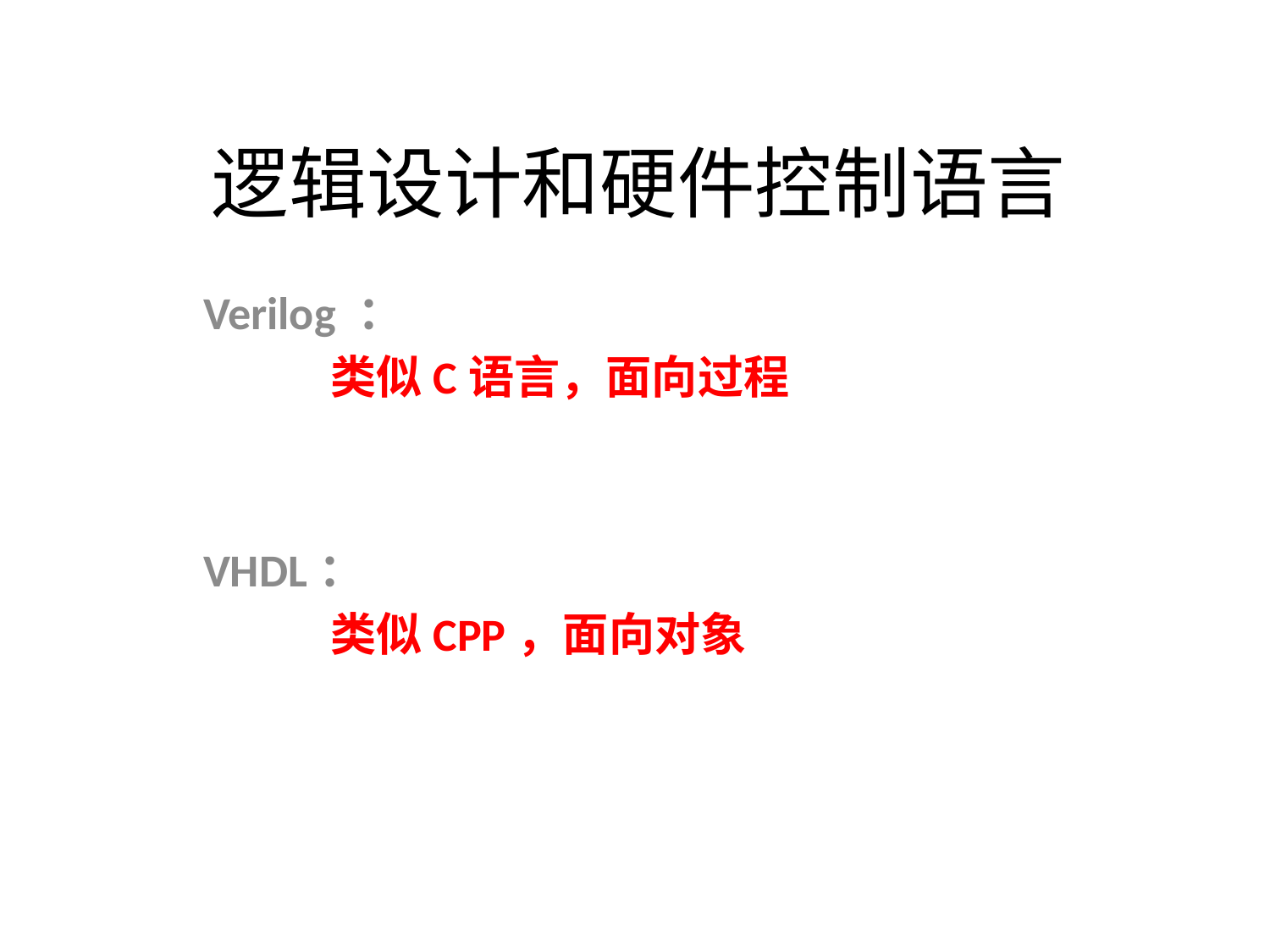

# 逻辑设计和硬件控制语言
Verilog ：
	类似C语言，面向过程

VHDL：
	类似CPP，面向对象